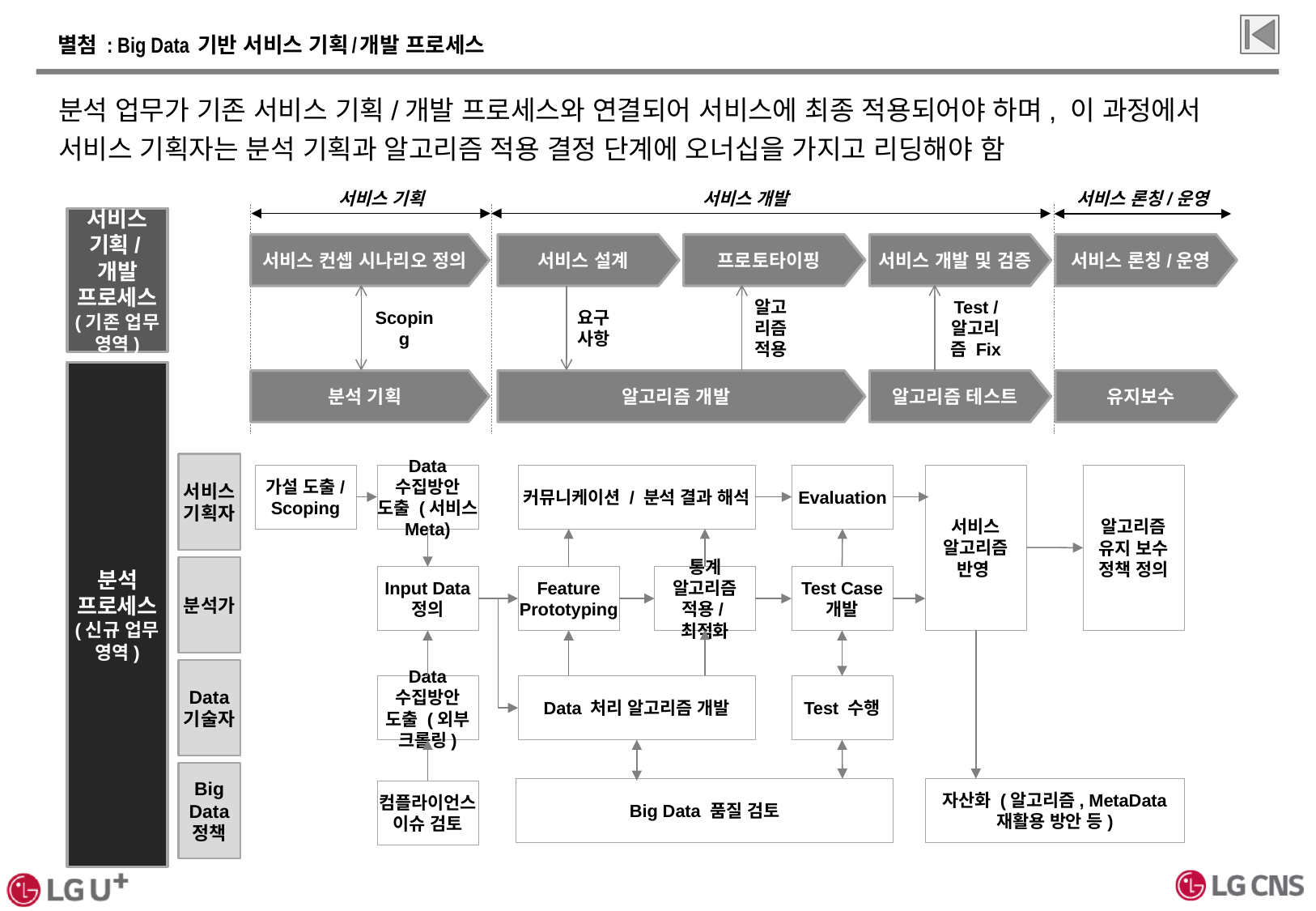

# 별첨 : Big Data 기반 서비스 기획/개발 프로세스
분석 업무가 기존 서비스 기획/개발 프로세스와 연결되어 서비스에 최종 적용되어야 하며, 이 과정에서 서비스 기획자는 분석 기획과 알고리즘 적용 결정 단계에 오너십을 가지고 리딩해야 함
서비스 기획
서비스 개발
서비스 론칭/운영
서비스 기획/개발 프로세스 (기존 업무 영역)
서비스 컨셉 시나리오 정의
서비스 설계
프로토타이핑
서비스 개발 및 검증
서비스 론칭/운영
Scoping
요구사항
알고리즘 적용
Test /
알고리즘 Fix
분석 프로세스 (신규 업무 영역)
분석 기획
알고리즘 개발
알고리즘 테스트
유지보수
서비스 기획자
가설 도출/ Scoping
Data 수집방안 도출 (서비스 Meta)
커뮤니케이션 / 분석 결과 해석
Evaluation
서비스 알고리즘 반영
알고리즘 유지 보수 정책 정의
분석가
Input Data 정의
Feature Prototyping
통계 알고리즘 적용/최적화
Test Case 개발
Data 기술자
Data 수집방안 도출 (외부 크롤링)
Data 처리 알고리즘 개발
Test 수행
Big Data 정책
Big Data 품질 검토
자산화 (알고리즘, MetaData 재활용 방안 등)
컴플라이언스 이슈 검토